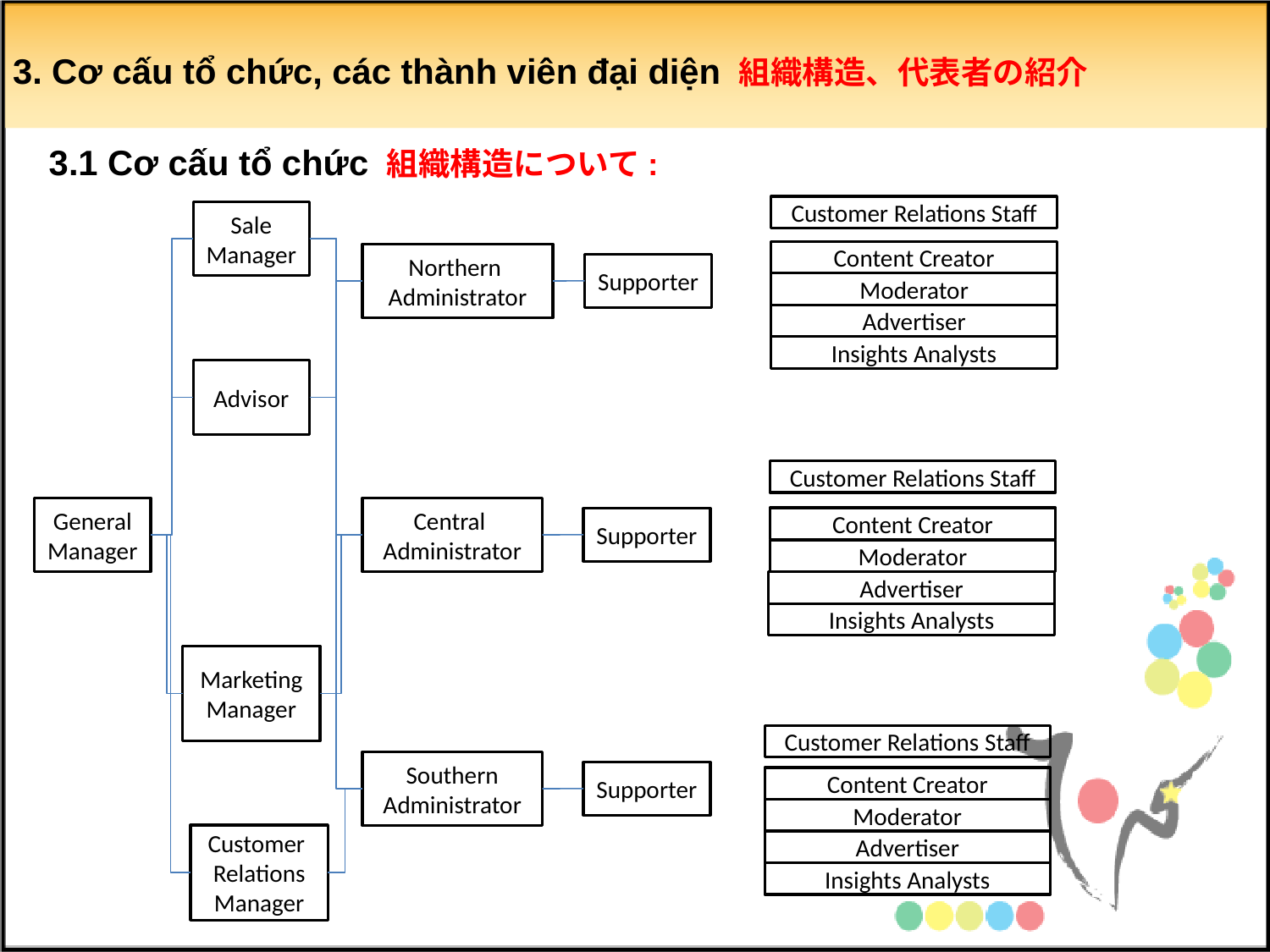

3. Cơ cấu tổ chức, các thành viên đại diện 組織構造、代表者の紹介
3.1 Cơ cấu tổ chức 組織構造について:

Customer Relations Staff
Sale Manager
Content Creator
Northern
Administrator
Supporter
Moderator
Advertiser
Insights Analysts
Advisor
Customer Relations Staff
General Manager
Central
Administrator
Content Creator
Supporter
Moderator
Advertiser
Insights Analysts
Marketing Manager
Customer Relations Staff
Southern
Administrator
Supporter
Content Creator
Moderator
Customer
Relations Manager
Advertiser
Insights Analysts